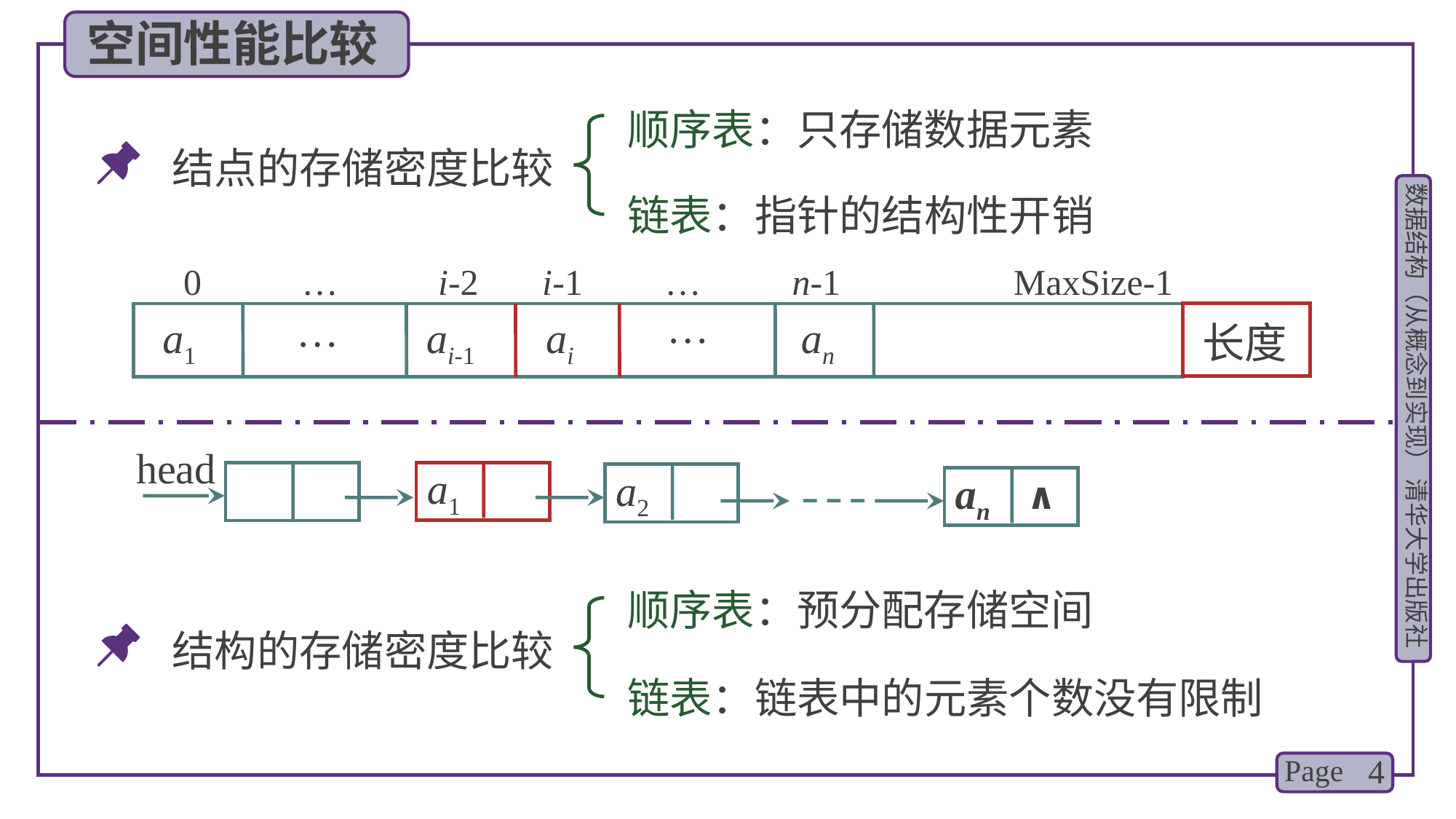

空间性能比较

顺序表：只存储数据元素
链表：指针的结构性开销

结点的存储密度比较

   0           …           i-2       i-1         …          n-1                   MaxSize-1

…
…
 a1
 ai-1
  ai
 an
 长度
head

a1

a2

∧
an

顺序表：预分配存储空间
链表：链表中的元素个数没有限制

结构的存储密度比较